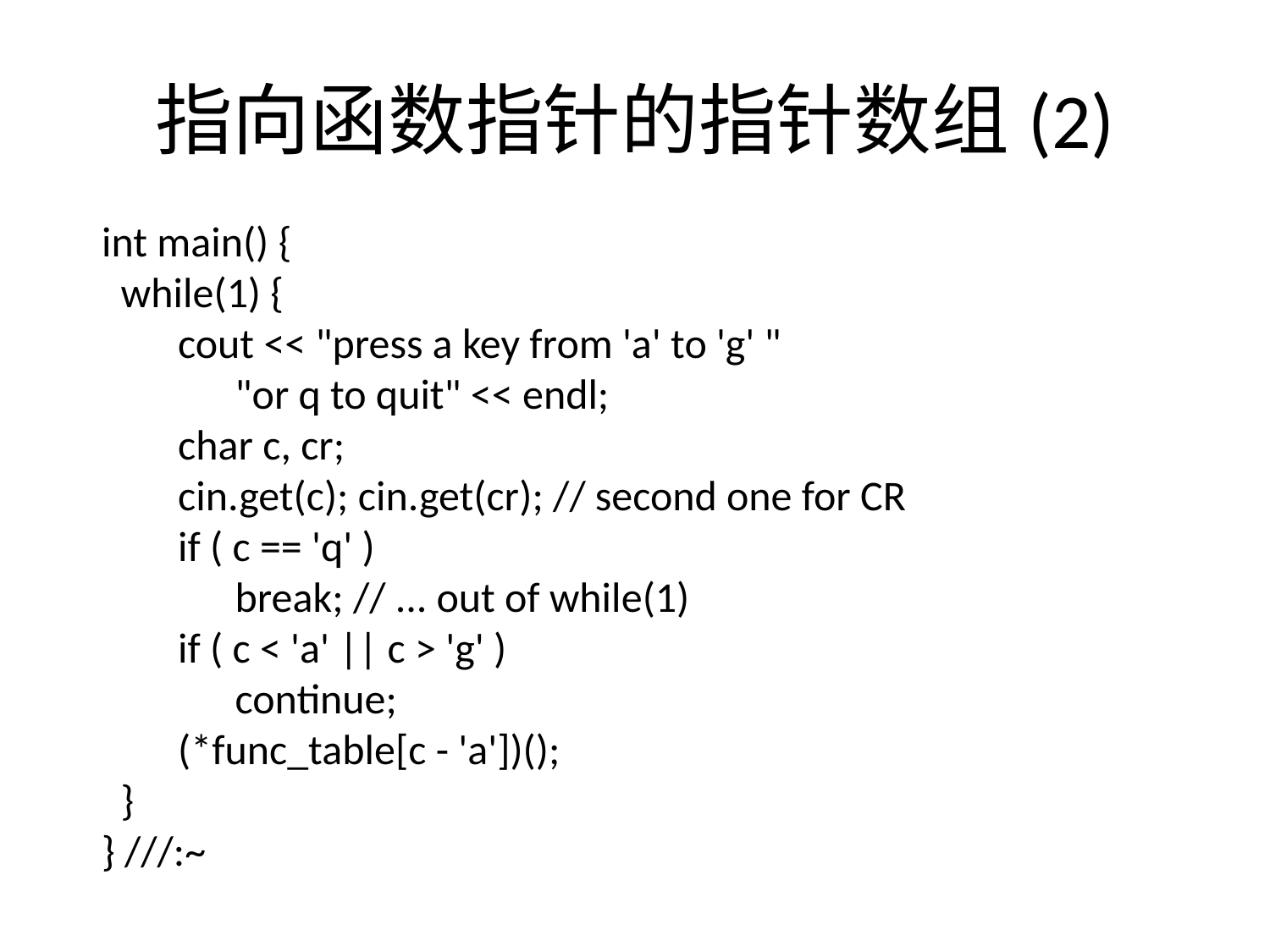

# 指向函数指针的指针数组(2)
int main() {
  while(1) {
        cout << "press a key from 'a' to 'g' "
              "or q to quit" << endl;
        char c, cr;
        cin.get(c); cin.get(cr); // second one for CR
        if ( c == 'q' )
              break; // ... out of while(1)
        if ( c < 'a' || c > 'g' )
              continue;
        (*func_table[c - 'a'])();
  }
} ///:~